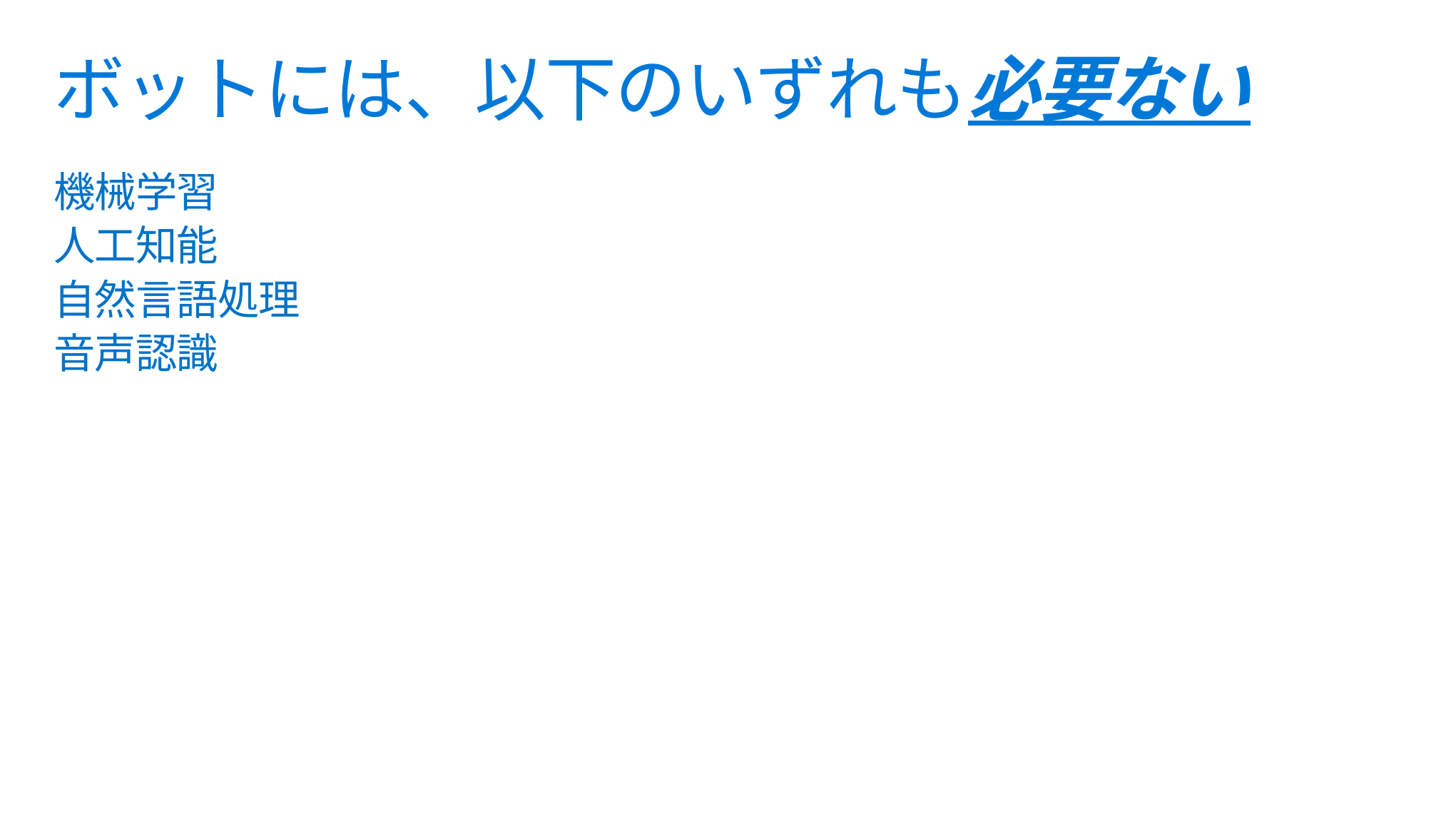

# ボットには、以下のいずれも必要ない
機械学習
人工知能
自然言語処理
音声認識